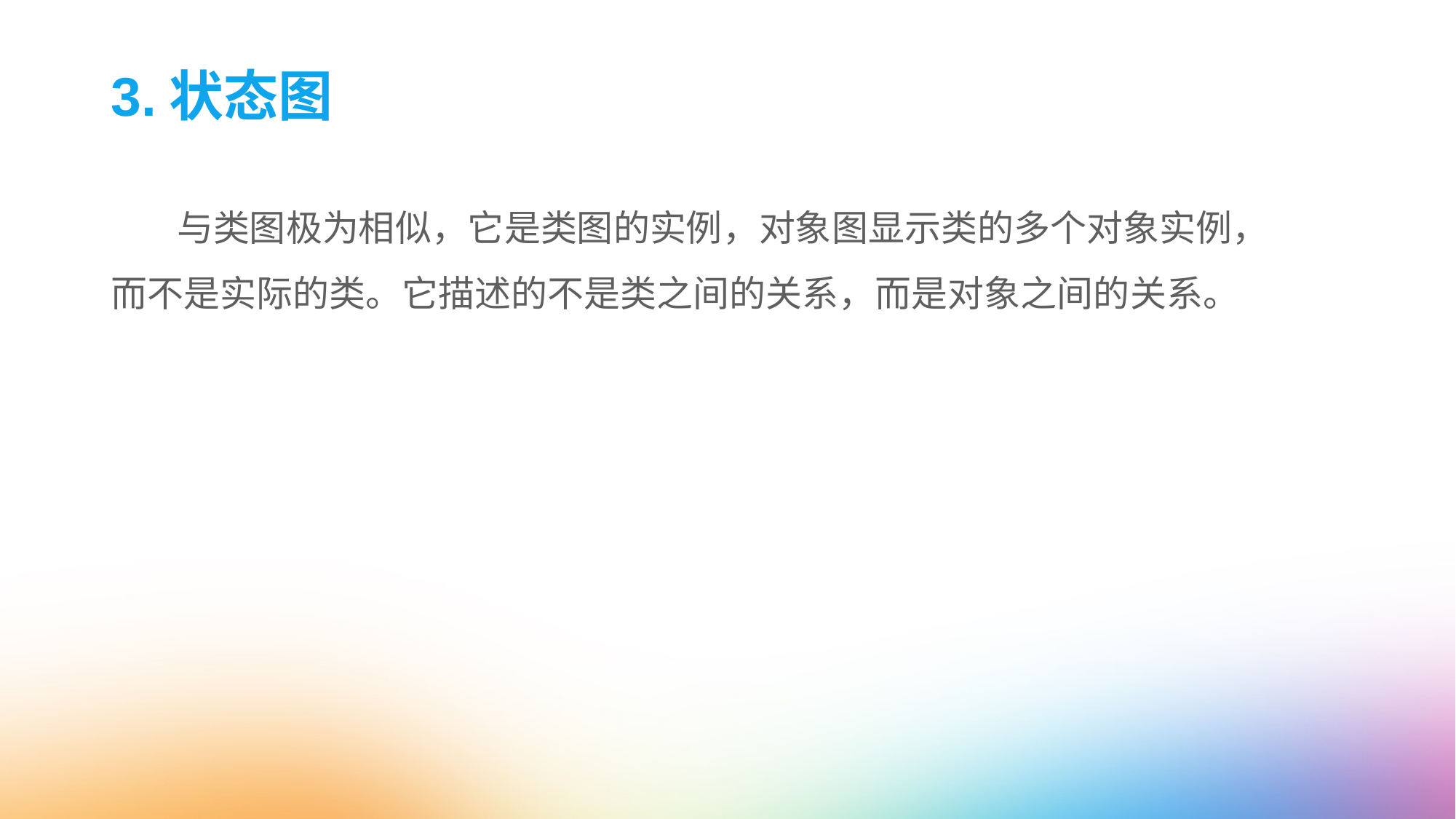

3.状态图
       与类图极为相似，它是类图的实例，对象图显示类的多个对象实例，而不是实际的类。它描述的不是类之间的关系，而是对象之间的关系。